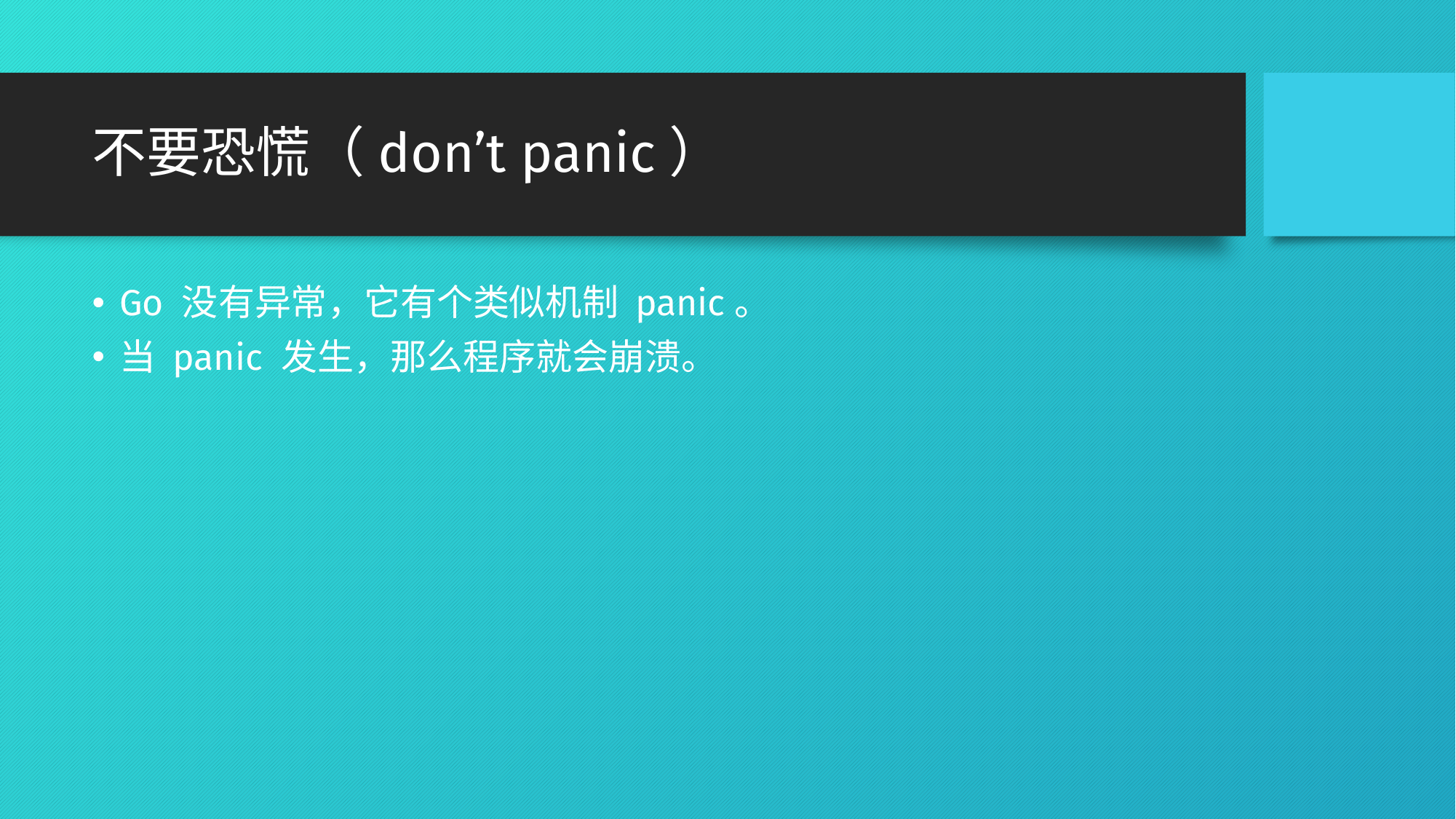

# 不要恐慌（don’t panic）
Go 没有异常，它有个类似机制 panic。
当 panic 发生，那么程序就会崩溃。